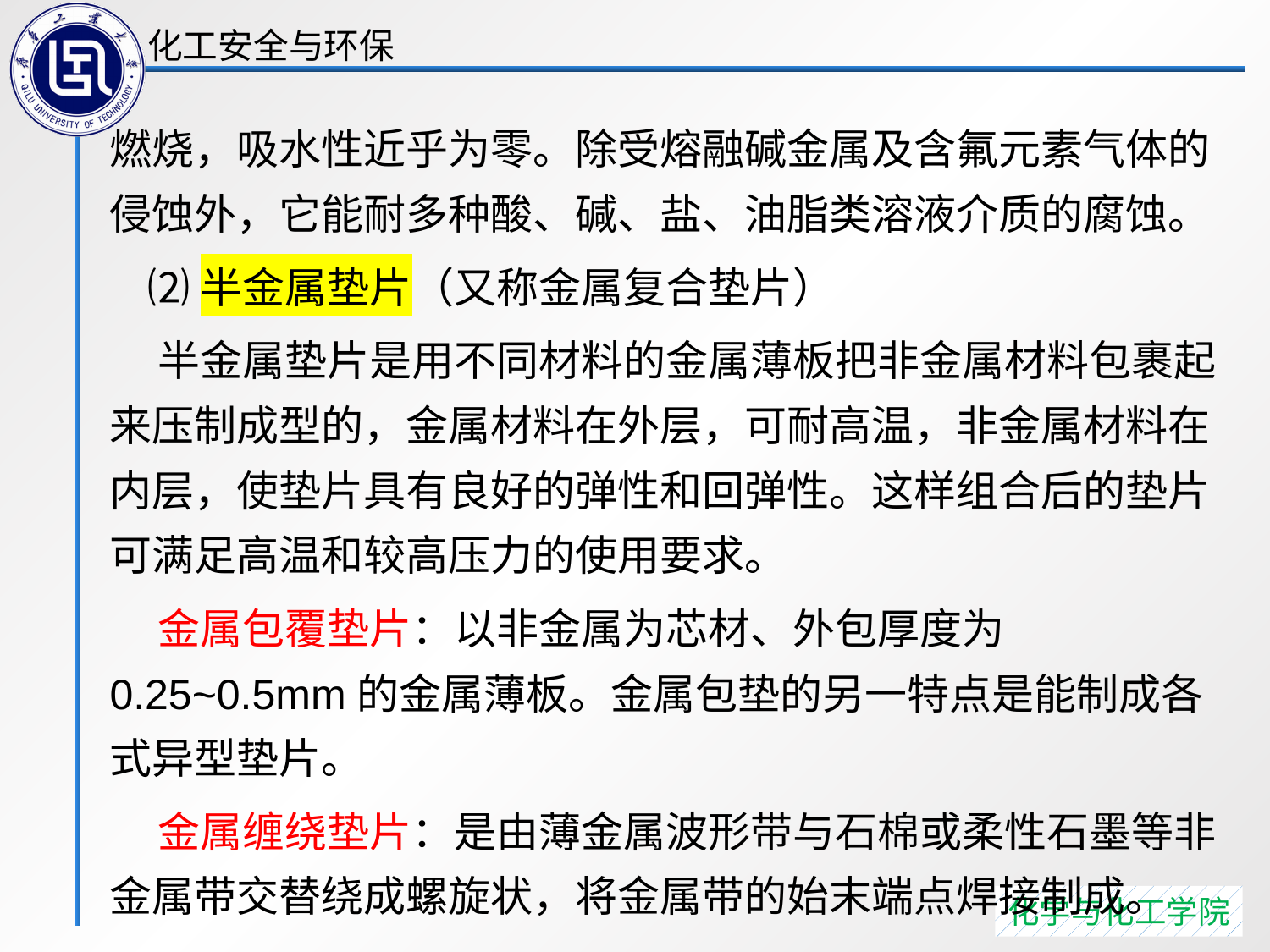

燃烧，吸水性近乎为零。除受熔融碱金属及含氟元素气体的侵蚀外，它能耐多种酸、碱、盐、油脂类溶液介质的腐蚀。
    ⑵半金属垫片（又称金属复合垫片）
    半金属垫片是用不同材料的金属薄板把非金属材料包裹起来压制成型的，金属材料在外层，可耐高温，非金属材料在内层，使垫片具有良好的弹性和回弹性。这样组合后的垫片可满足高温和较高压力的使用要求。
    金属包覆垫片：以非金属为芯材、外包厚度为0.25~0.5mm的金属薄板。金属包垫的另一特点是能制成各式异型垫片。
    金属缠绕垫片：是由薄金属波形带与石棉或柔性石墨等非金属带交替绕成螺旋状，将金属带的始末端点焊接制成。